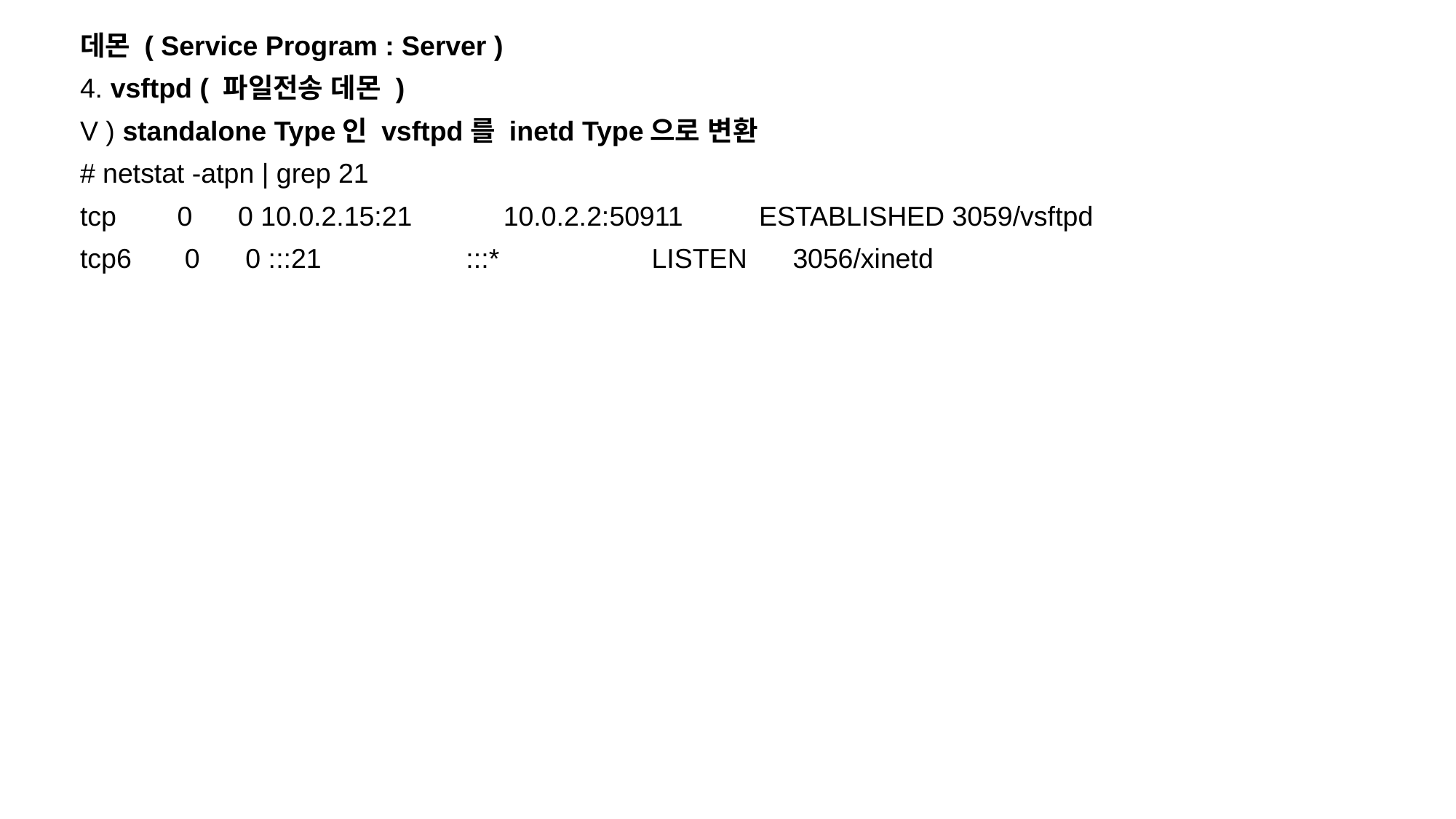

데몬 ( Service Program : Server )
4. vsftpd ( 파일전송 데몬 )
V ) standalone Type인 vsftpd를 inetd Type으로 변환
# netstat -atpn | grep 21
tcp        0      0 10.0.2.15:21            10.0.2.2:50911          ESTABLISHED 3059/vsftpd
tcp6       0      0 :::21                   :::*                    LISTEN      3056/xinetd